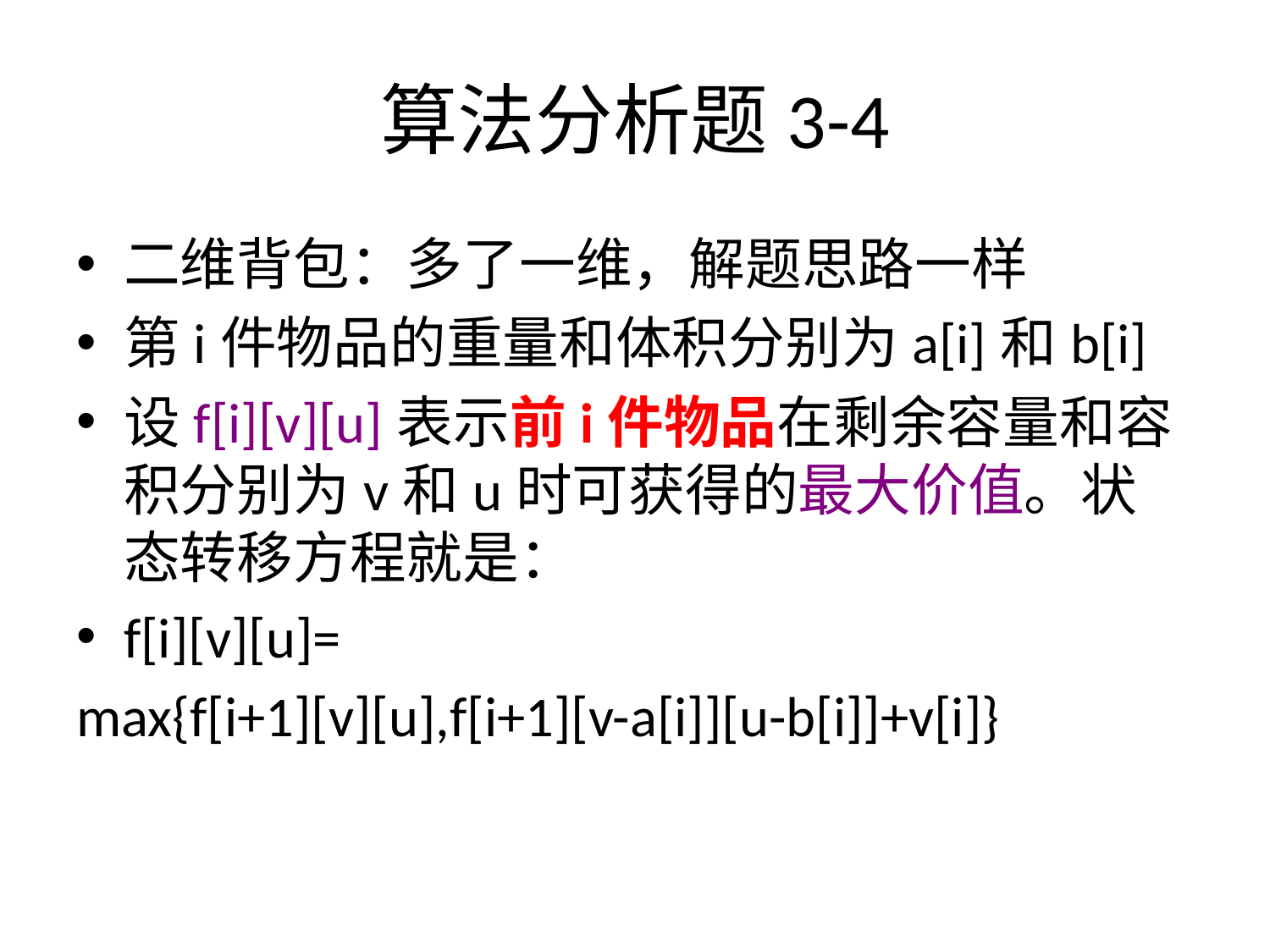

# 算法分析题3-4
二维背包：多了一维，解题思路一样
第i件物品的重量和体积分别为a[i]和b[i]
设f[i][v][u]表示前i件物品在剩余容量和容积分别为v和u时可获得的最大价值。状态转移方程就是：
f[i][v][u]=
max{f[i+1][v][u],f[i+1][v-a[i]][u-b[i]]+v[i]}